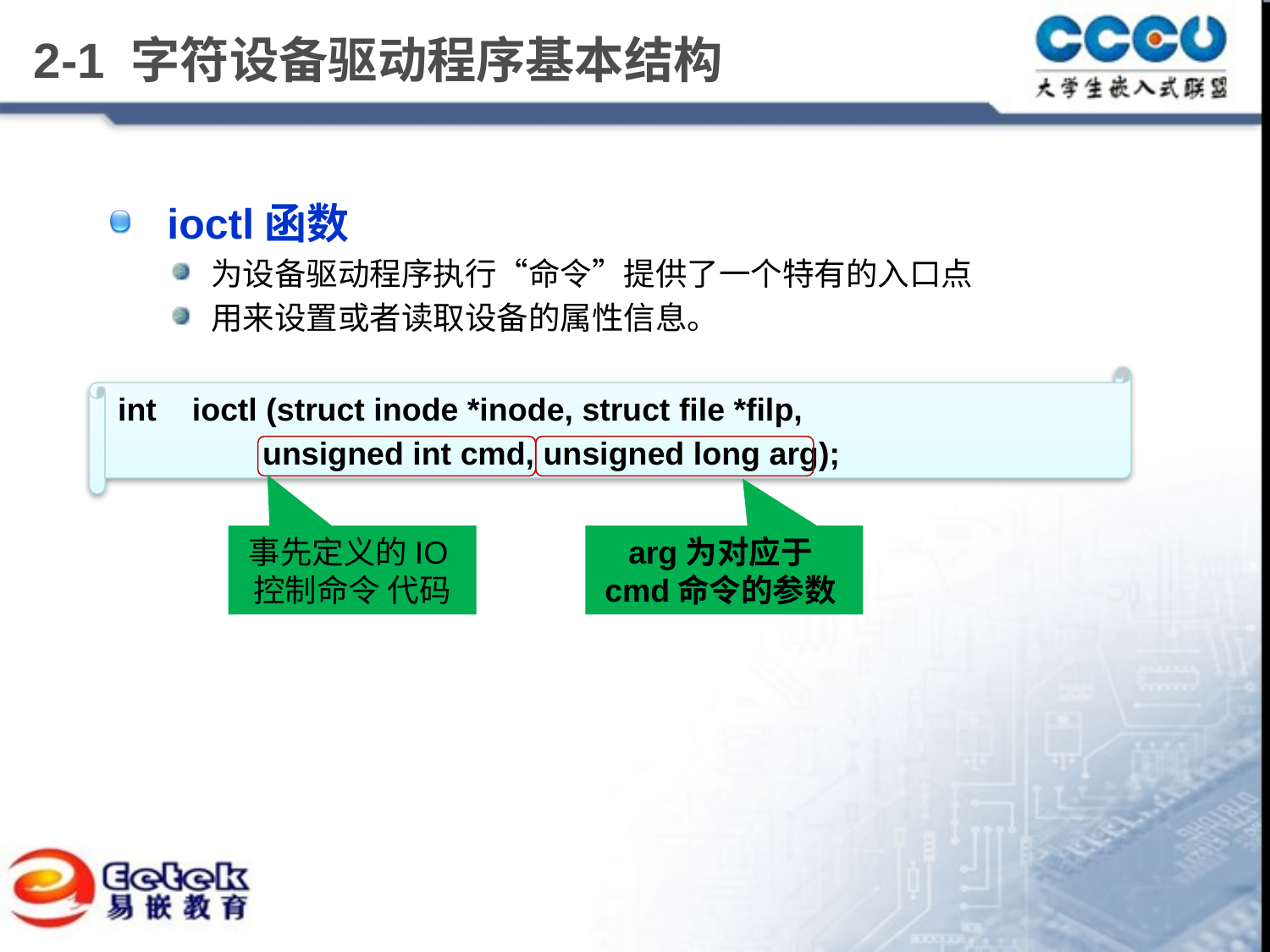

# 2-1 字符设备驱动程序基本结构
 ioctl函数
为设备驱动程序执行“命令”提供了一个特有的入口点
用来设置或者读取设备的属性信息。

int    ioctl (struct inode *inode, struct file *filp,
           	  unsigned int cmd, unsigned long arg);

事先定义的IO控制命令 代码
arg为对应于cmd命令的参数